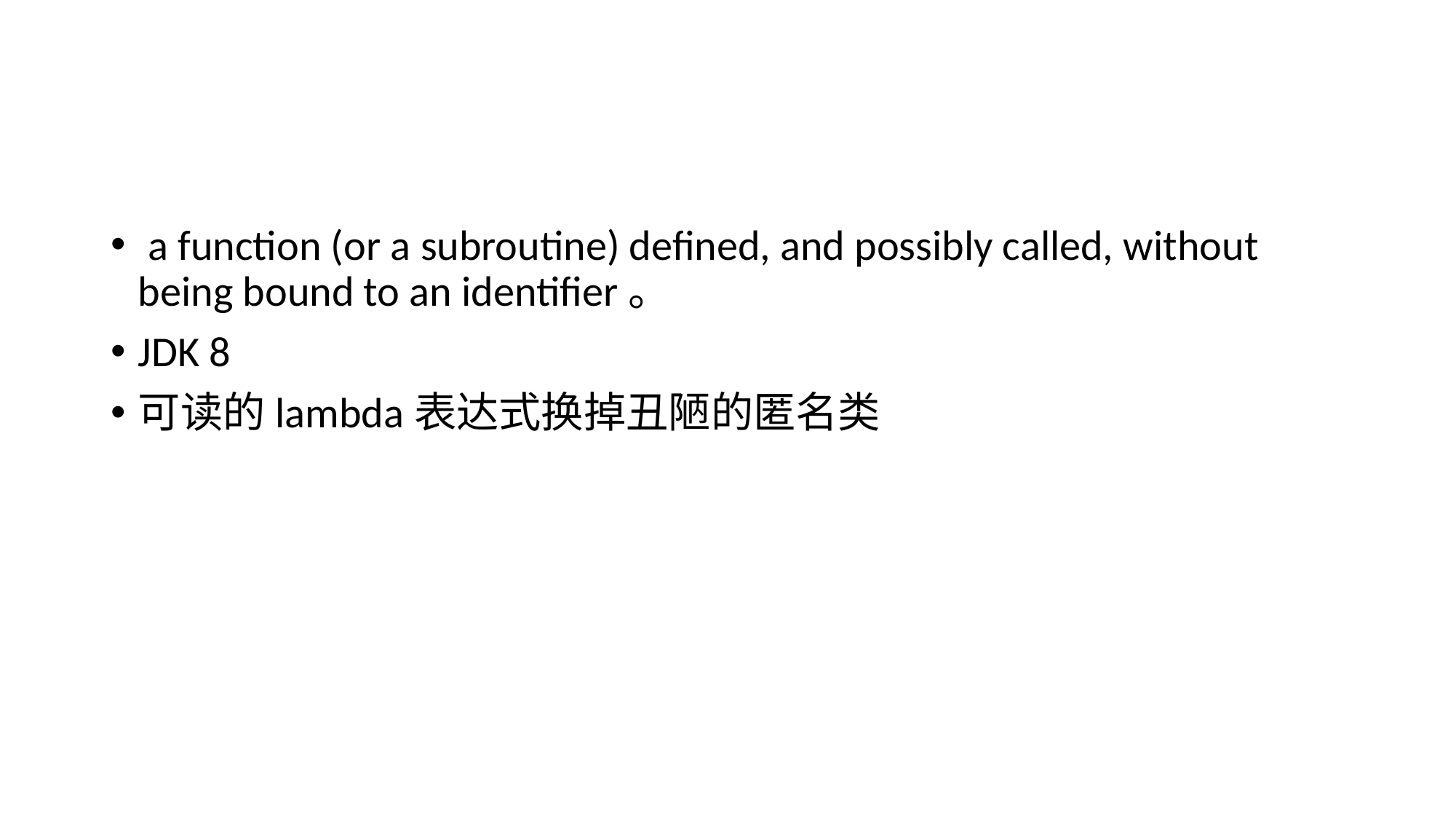

#
 a function (or a subroutine) defined, and possibly called, without being bound to an identifier。
JDK 8
可读的lambda表达式换掉丑陋的匿名类